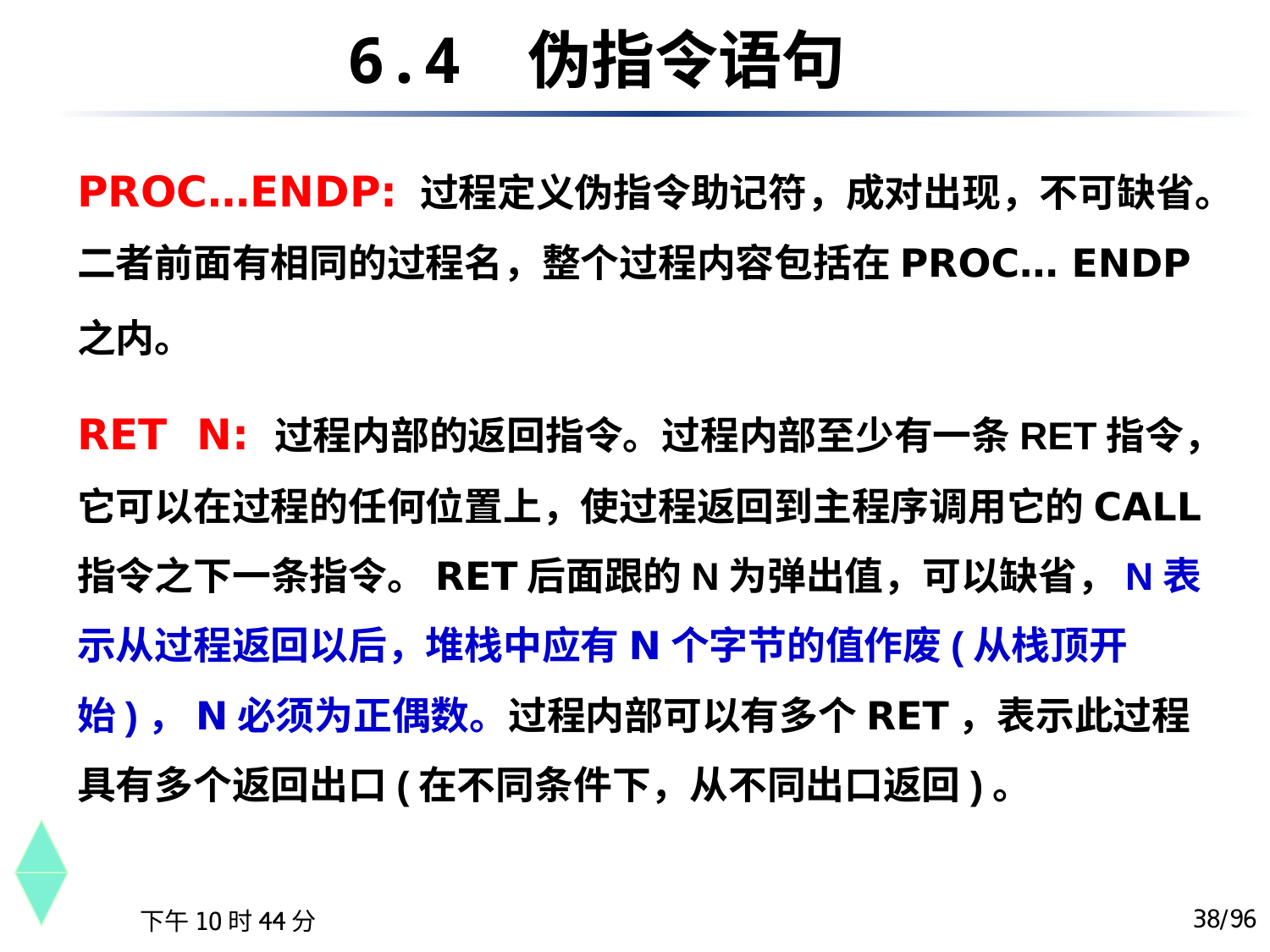

6.4	 伪指令语句
PROC…ENDP: 过程定义伪指令助记符，成对出现，不可缺省。二者前面有相同的过程名，整个过程内容包括在PROC… ENDP之内。
RET  N: 过程内部的返回指令。过程内部至少有一条RET指令，它可以在过程的任何位置上，使过程返回到主程序调用它的CALL指令之下一条指令。RET后面跟的N为弹出值，可以缺省，N表示从过程返回以后，堆栈中应有N个字节的值作废(从栈顶开始)，N必须为正偶数。过程内部可以有多个RET，表示此过程具有多个返回出口(在不同条件下，从不同出口返回)。
38/96
下午10时44分